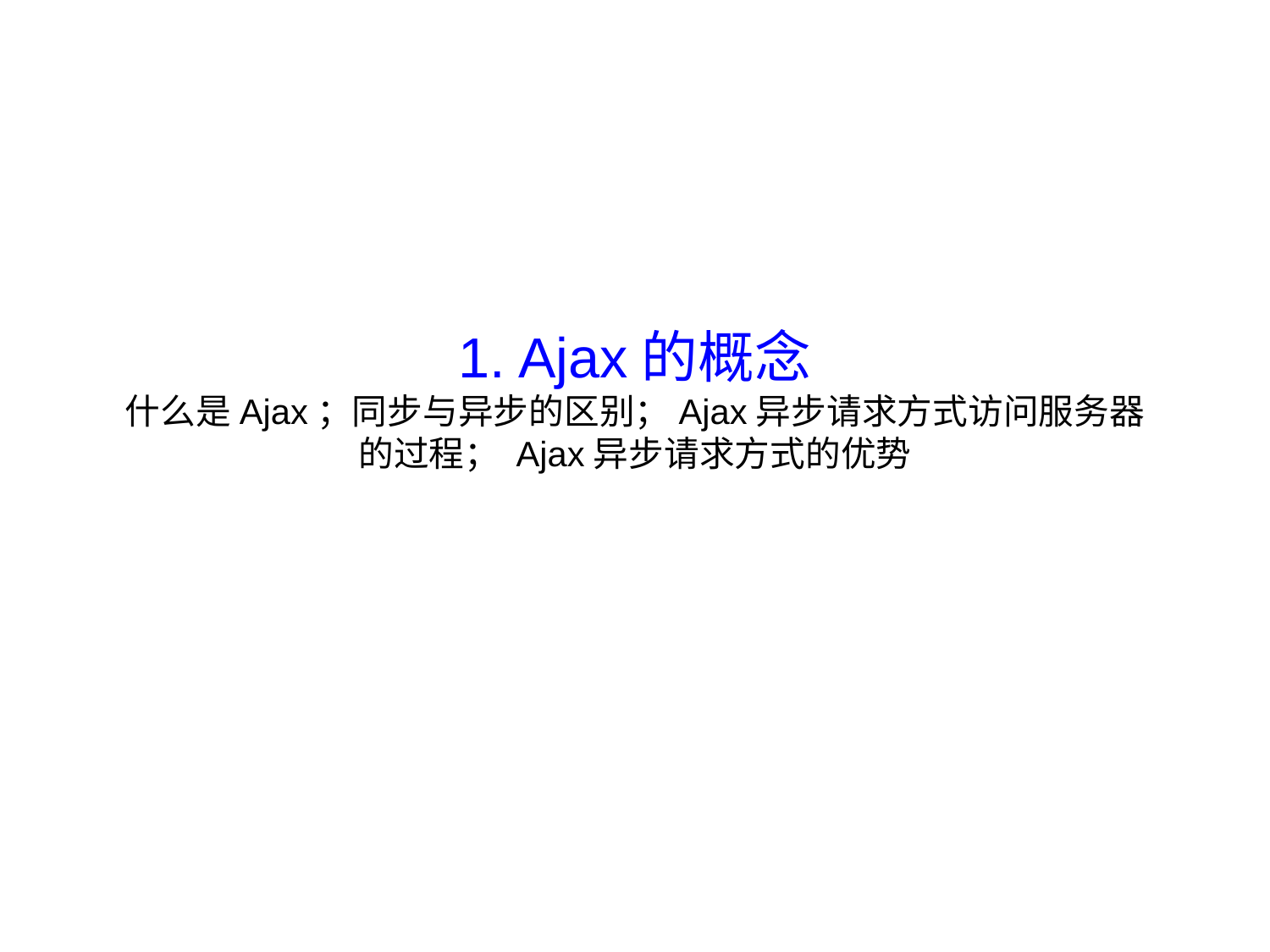

# 1. Ajax的概念 什么是Ajax；同步与异步的区别；Ajax异步请求方式访问服务器的过程； Ajax异步请求方式的优势